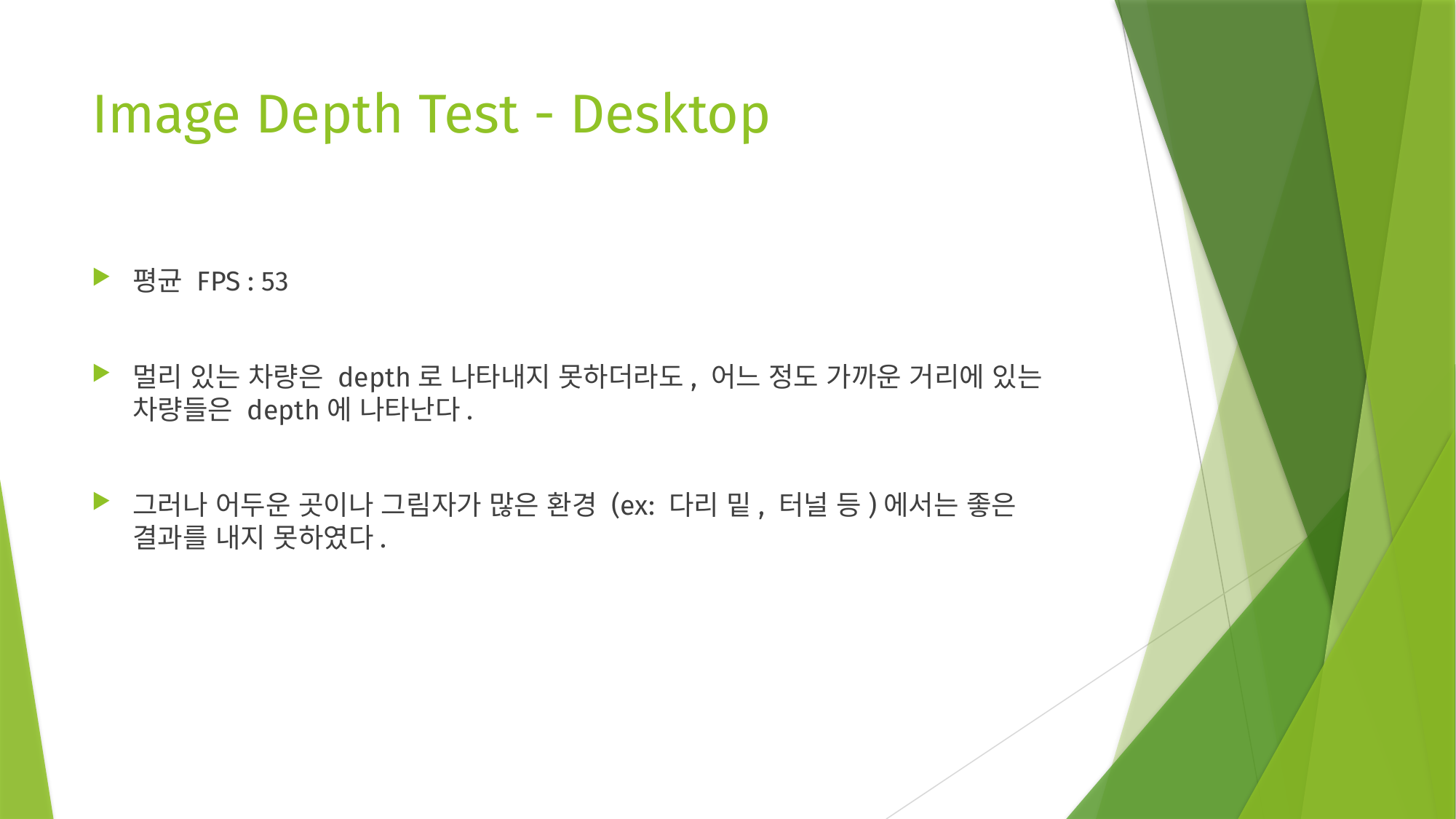

# Image Depth Test - Desktop
평균 FPS : 53

멀리 있는 차량은 depth로 나타내지 못하더라도, 어느 정도 가까운 거리에 있는 차량들은 depth에 나타난다.

그러나 어두운 곳이나 그림자가 많은 환경 (ex: 다리 밑, 터널 등)에서는 좋은 결과를 내지 못하였다.